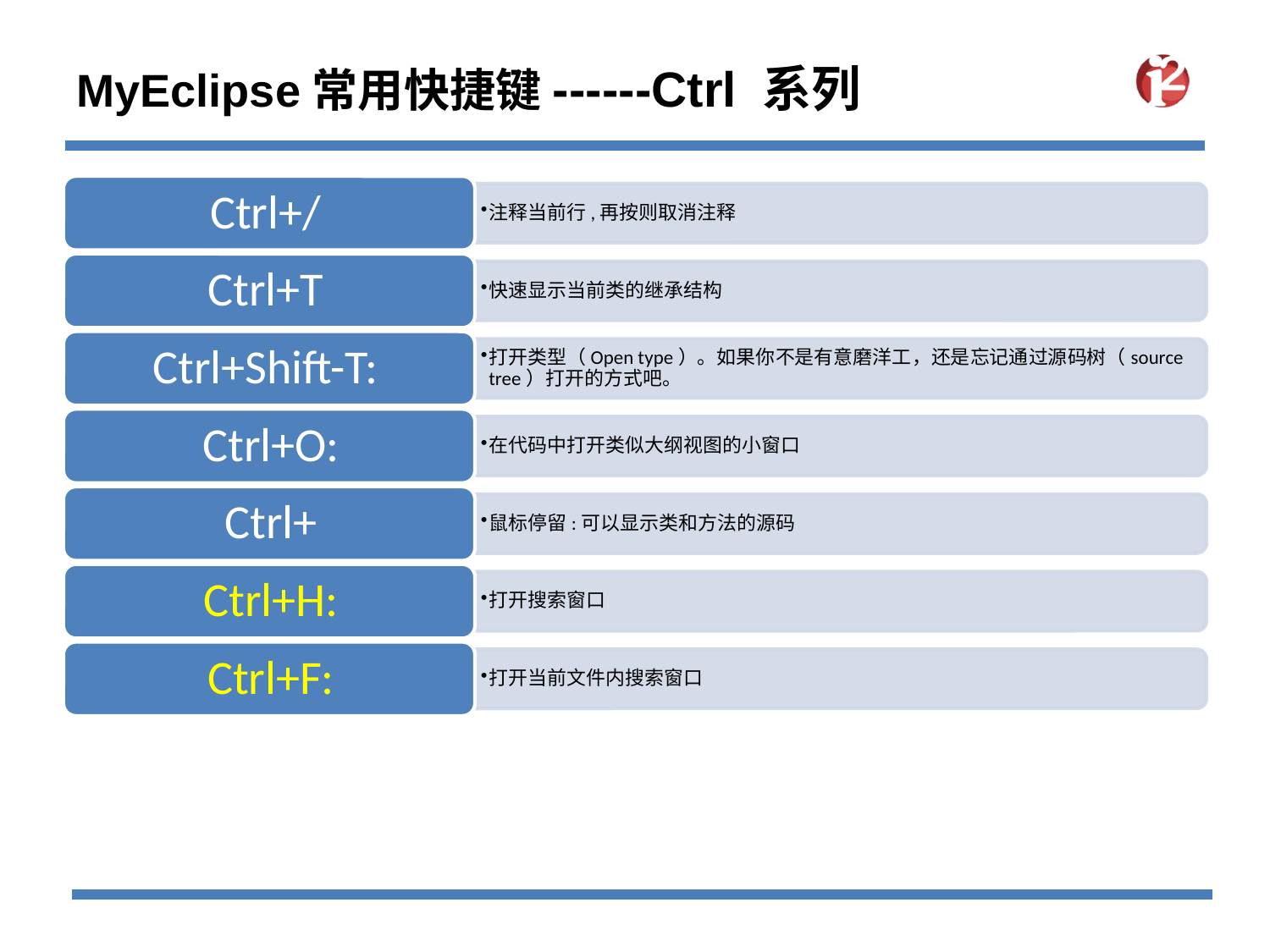

# MyEclipse常用快捷键------Ctrl 系列
注释当前行,再按则取消注释
Ctrl+/
快速显示当前类的继承结构
Ctrl+T
打开类型（Open type）。如果你不是有意磨洋工，还是忘记通过源码树（source tree）打开的方式吧。
Ctrl+Shift-T:
在代码中打开类似大纲视图的小窗口
Ctrl+O:
鼠标停留:可以显示类和方法的源码
Ctrl+
打开搜索窗口
Ctrl+H:
打开当前文件内搜索窗口
Ctrl+F: